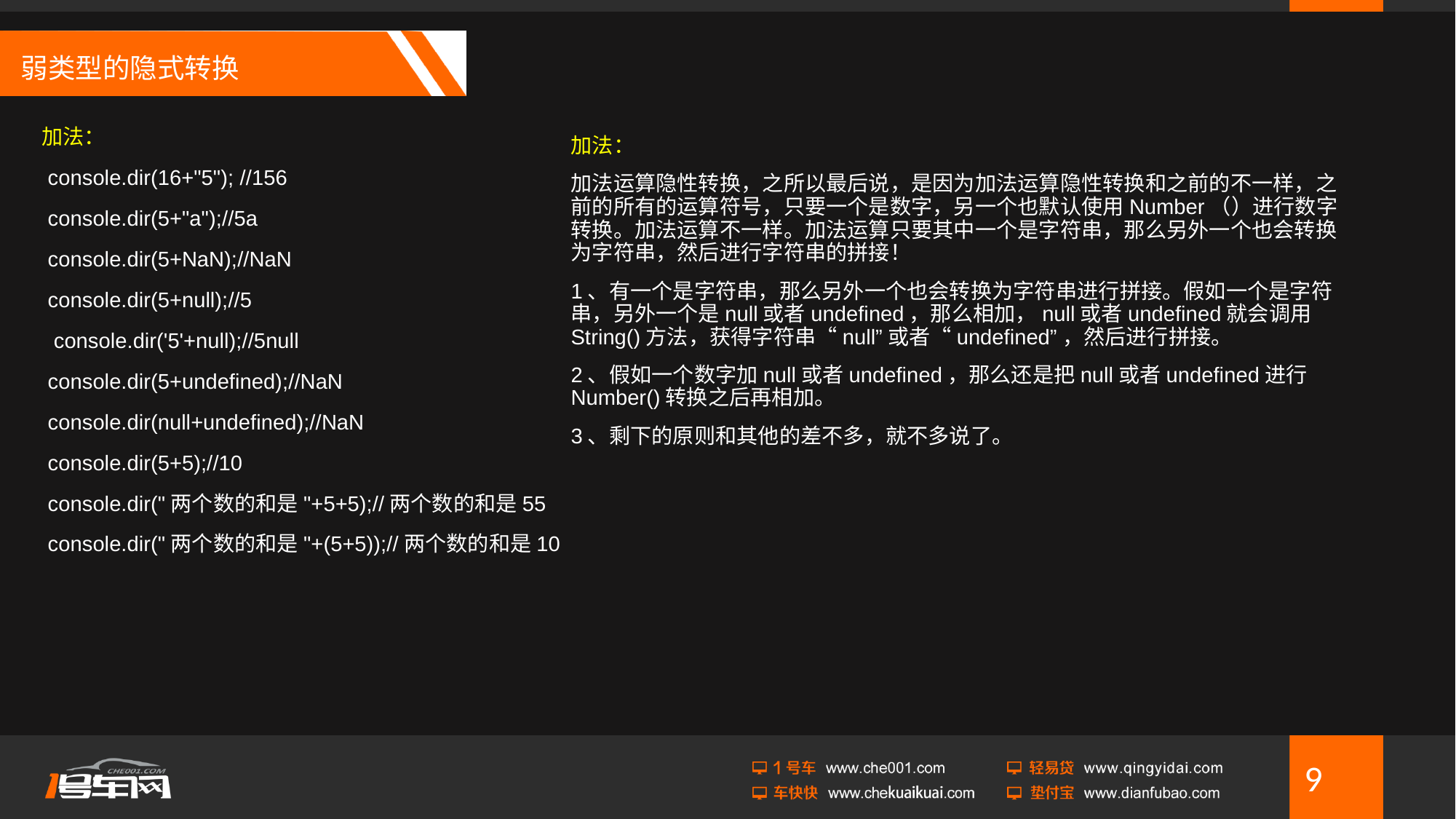

# 弱类型的隐式转换
加法：
 console.dir(16+"5"); //156
 console.dir(5+"a");//5a
 console.dir(5+NaN);//NaN
 console.dir(5+null);//5
  console.dir('5'+null);//5null
 console.dir(5+undefined);//NaN
 console.dir(null+undefined);//NaN
 console.dir(5+5);//10
 console.dir("两个数的和是"+5+5);//两个数的和是55
 console.dir("两个数的和是"+(5+5));//两个数的和是10

加法：
加法运算隐性转换，之所以最后说，是因为加法运算隐性转换和之前的不一样，之前的所有的运算符号，只要一个是数字，另一个也默认使用Number（）进行数字转换。加法运算不一样。加法运算只要其中一个是字符串，那么另外一个也会转换为字符串，然后进行字符串的拼接！
1、有一个是字符串，那么另外一个也会转换为字符串进行拼接。假如一个是字符串，另外一个是null或者undefined，那么相加，null或者undefined就会调用String()方法，获得字符串“null”或者“undefined”，然后进行拼接。
2、假如一个数字加null或者undefined，那么还是把null或者undefined进行Number()转换之后再相加。
3、剩下的原则和其他的差不多，就不多说了。

9